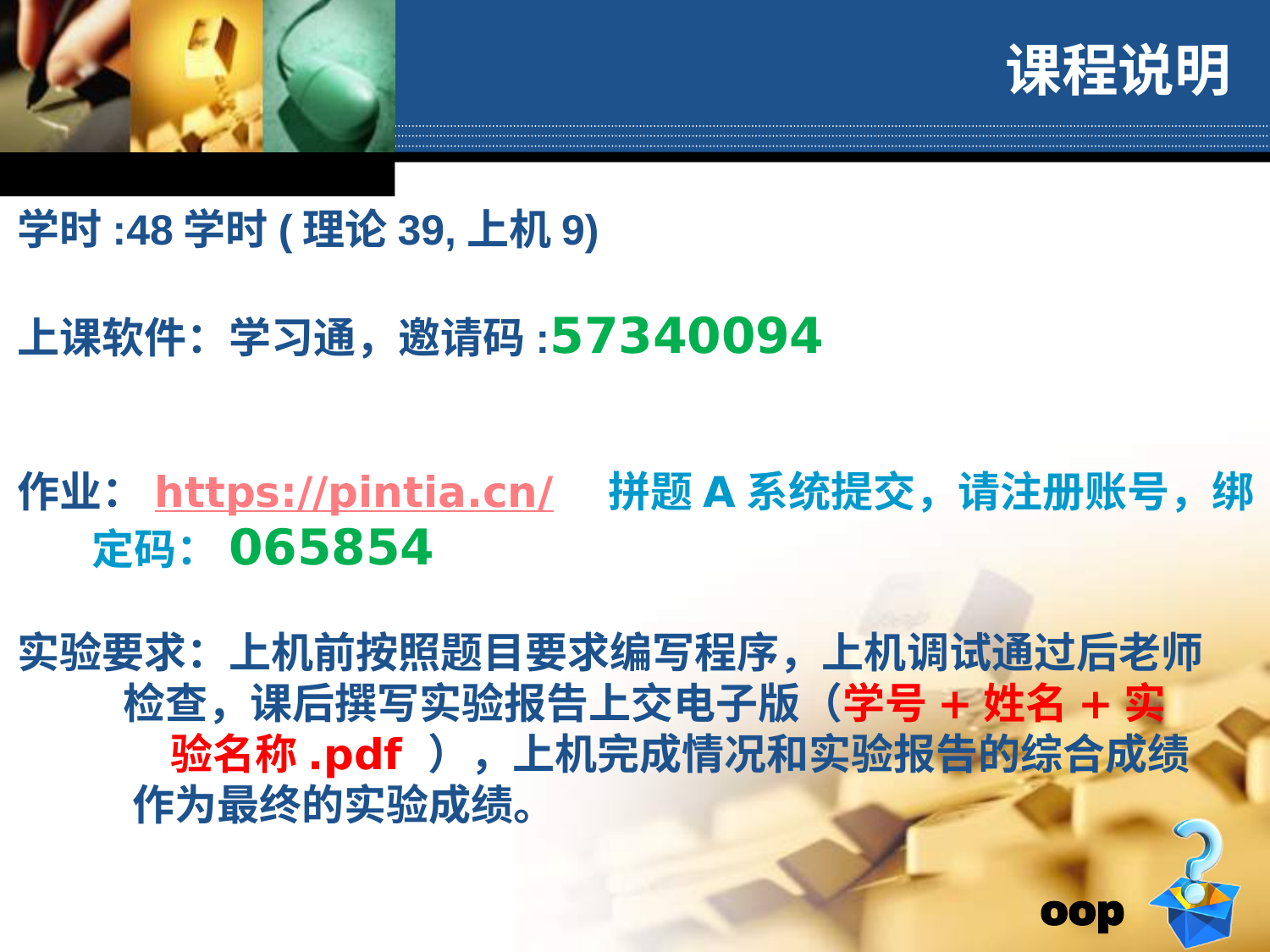

# 课程说明
学时:48学时(理论39,上机9)

上课软件：学习通，邀请码:57340094

作业：https://pintia.cn/   拼题A系统提交，请注册账号，绑定码：065854

实验要求：上机前按照题目要求编写程序，上机调试通过后老师
          检查，课后撰写实验报告上交电子版（学号+姓名+实
               验名称.pdf ），上机完成情况和实验报告的综合成绩
           作为最终的实验成绩。

oop